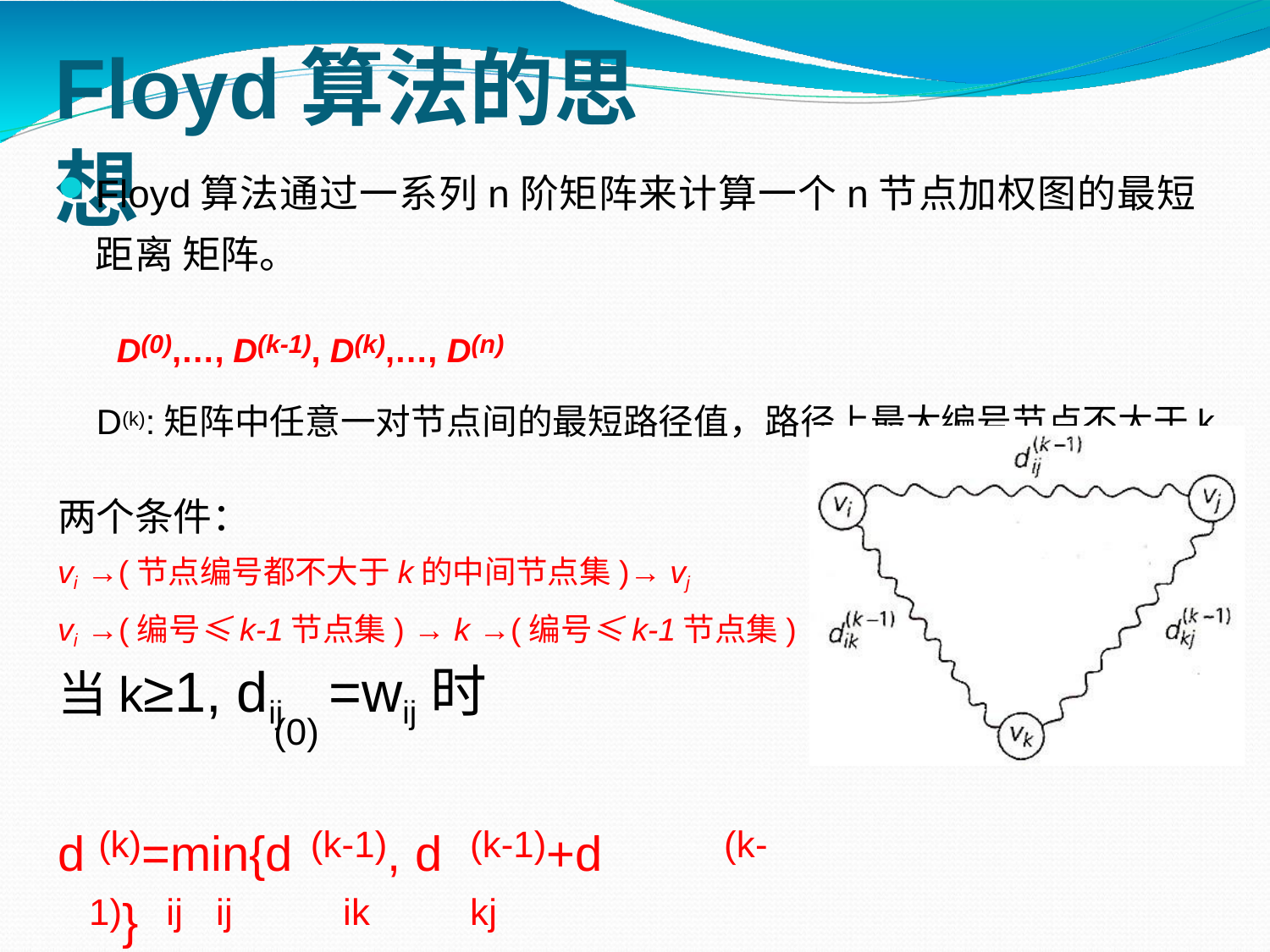

# Floyd算法的思想
Floyd算法通过一系列n阶矩阵来计算一个n节点加权图的最短距离 矩阵。
D(0),…, D(k-1), D(k),…, D(n)
D(k):矩阵中任意一对节点间的最短路径值，路径上最大编号节点不大于k

两个条件：
vi →(节点编号都不大于k的中间节点集)→ vj
vi →(编号≤k-1节点集) → k →(编号≤k-1节点集) → vj

当k≥1, dij	=wij时
(0)

d (k)=min{d (k-1), d	(k-1)+d	(k-1)}  ij	ij	ik	kj